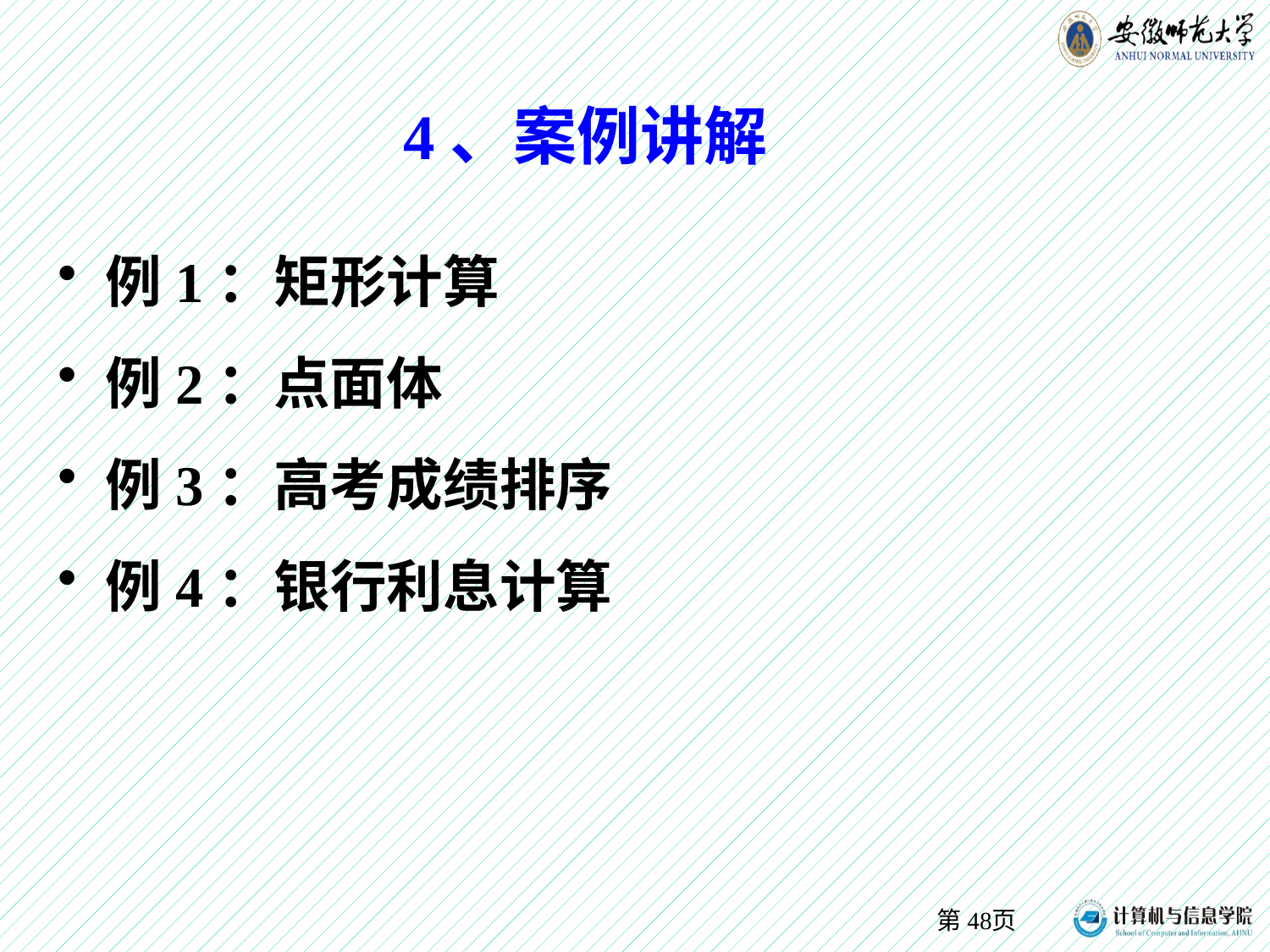

# 4、案例讲解
例1：矩形计算
例2：点面体
例3：高考成绩排序
例4：银行利息计算
第48页